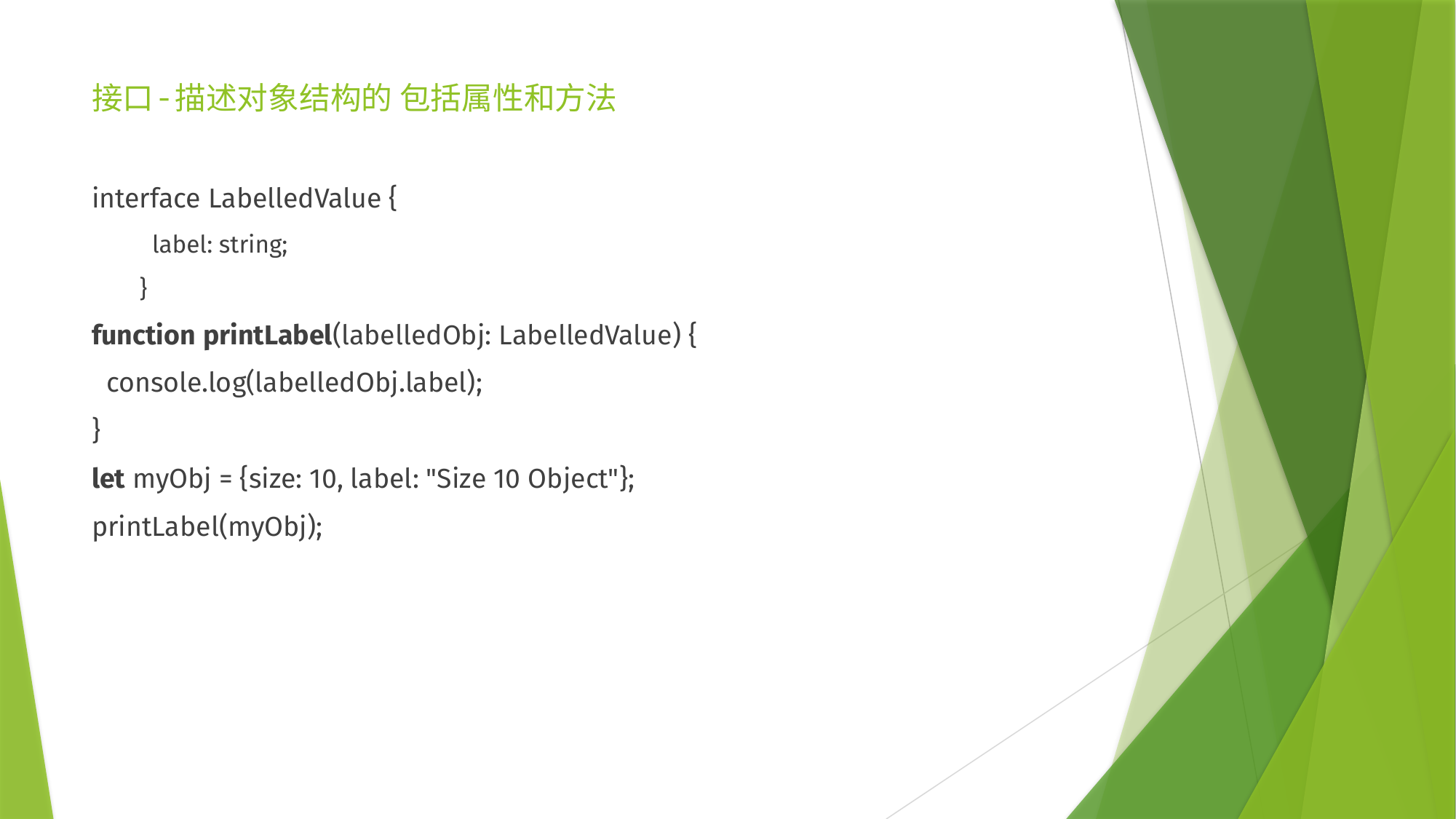

# 接口-描述对象结构的 包括属性和方法
interface LabelledValue {
  label: string;
}
function printLabel(labelledObj: LabelledValue) {
  console.log(labelledObj.label);
}
let myObj = {size: 10, label: "Size 10 Object"};
printLabel(myObj);